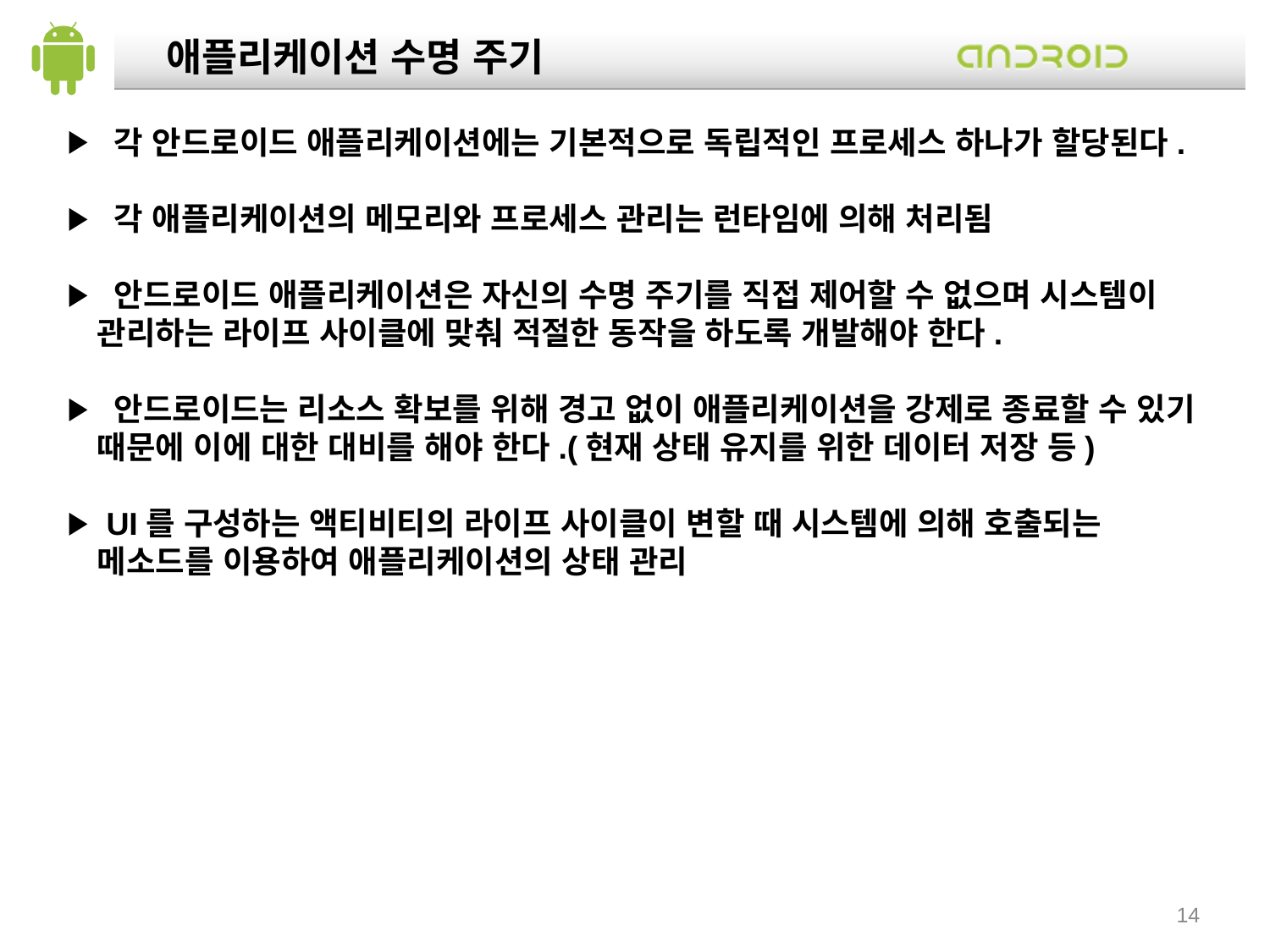

애플리케이션 수명 주기
 각 안드로이드 애플리케이션에는 기본적으로 독립적인 프로세스 하나가 할당된다.

 각 애플리케이션의 메모리와 프로세스 관리는 런타임에 의해 처리됨

 안드로이드 애플리케이션은 자신의 수명 주기를 직접 제어할 수 없으며 시스템이 관리하는 라이프 사이클에 맞춰 적절한 동작을 하도록 개발해야 한다.

 안드로이드는 리소스 확보를 위해 경고 없이 애플리케이션을 강제로 종료할 수 있기 때문에 이에 대한 대비를 해야 한다.(현재 상태 유지를 위한 데이터 저장 등)

 UI를 구성하는 액티비티의 라이프 사이클이 변할 때 시스템에 의해 호출되는 메소드를 이용하여 애플리케이션의 상태 관리

14